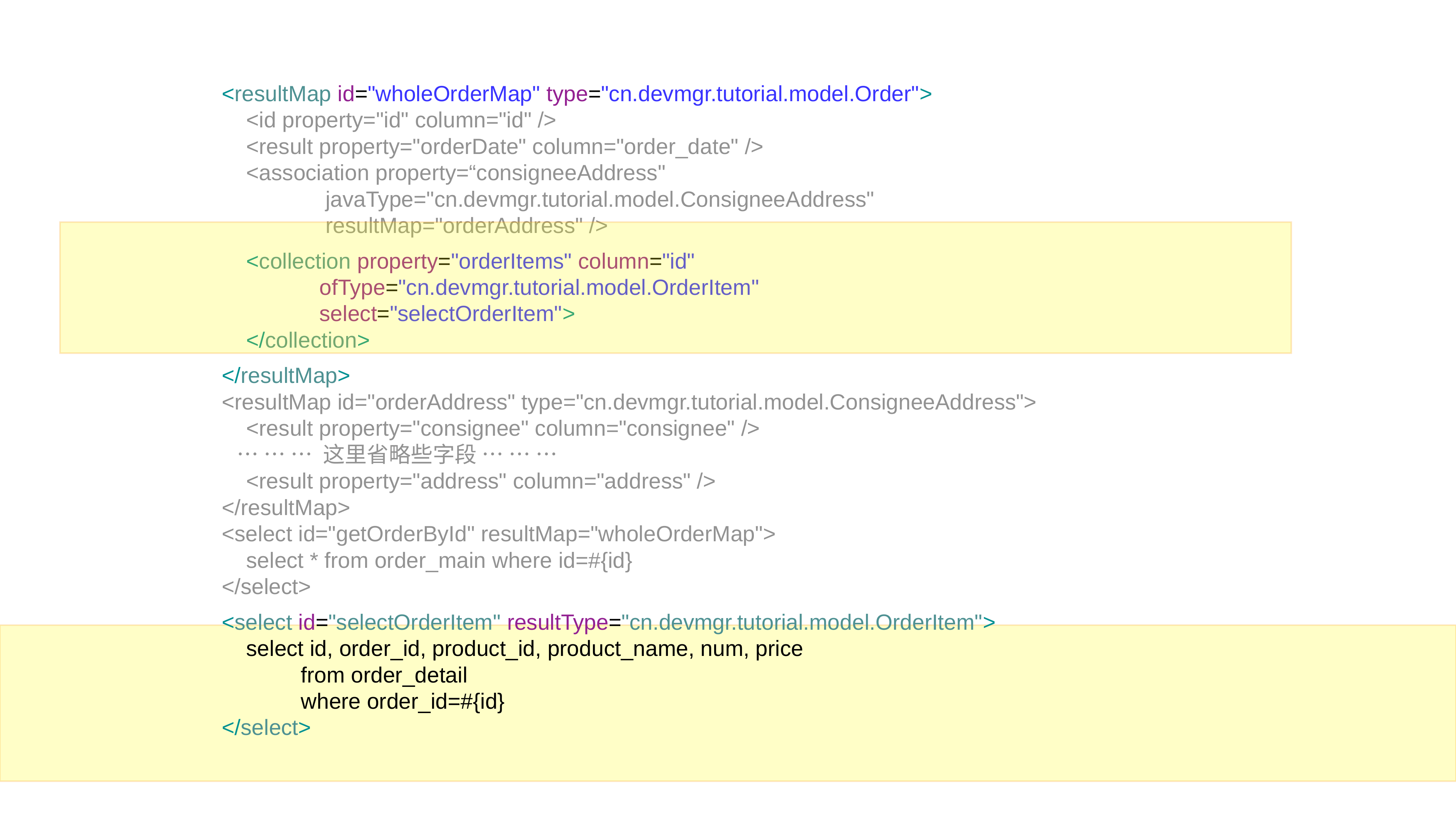

<resultMap id="wholeOrderMap" type="cn.devmgr.tutorial.model.Order">
        <id property="id" column="id" />
        <result property="orderDate" column="order_date" />
        <association property=“consigneeAddress"
                     javaType="cn.devmgr.tutorial.model.ConsigneeAddress"
                     resultMap="orderAddress" />

        <collection property="orderItems" column="id"
                    ofType="cn.devmgr.tutorial.model.OrderItem"
                    select="selectOrderItem">
        </collection>

    </resultMap>
    <resultMap id="orderAddress" type="cn.devmgr.tutorial.model.ConsigneeAddress">
        <result property="consignee" column="consignee" />
        … … … 这里省略些字段 … … …
        <result property="address" column="address" />
    </resultMap>
    <select id="getOrderById" resultMap="wholeOrderMap">
        select * from order_main where id=#{id}
    </select>

    <select id="selectOrderItem" resultType="cn.devmgr.tutorial.model.OrderItem">
        select id, order_id, product_id, product_name, num, price
	        from order_detail
	        where order_id=#{id}
    </select>